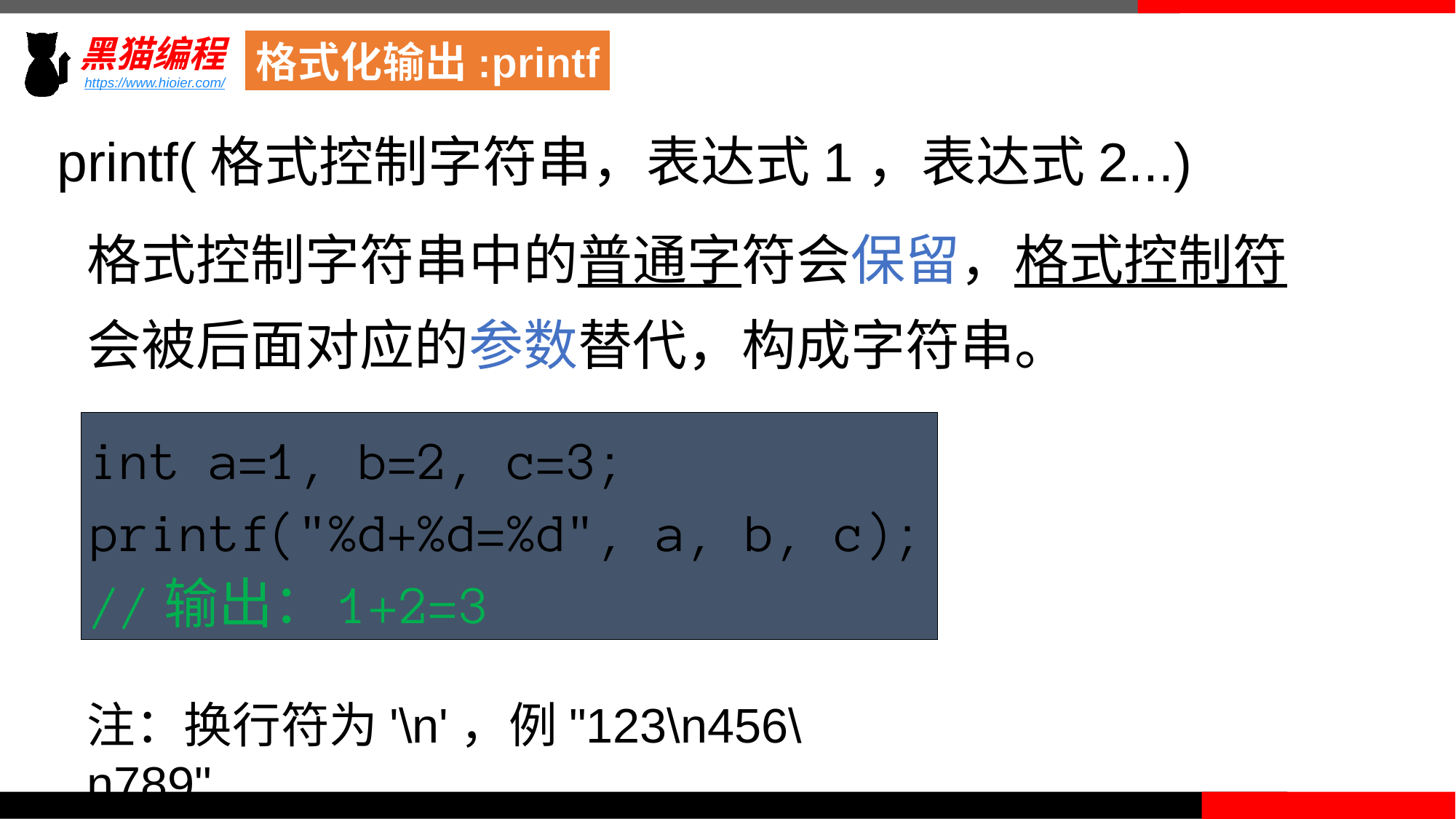

格式化输出:printf
printf(格式控制字符串，表达式1，表达式2...)
格式控制字符串中的普通字符会保留，格式控制符会被后面对应的参数替代，构成字符串。
int a=1, b=2, c=3;
printf("%d+%d=%d", a, b, c);
//输出：1+2=3
注：换行符为'\n'，例"123\n456\n789"